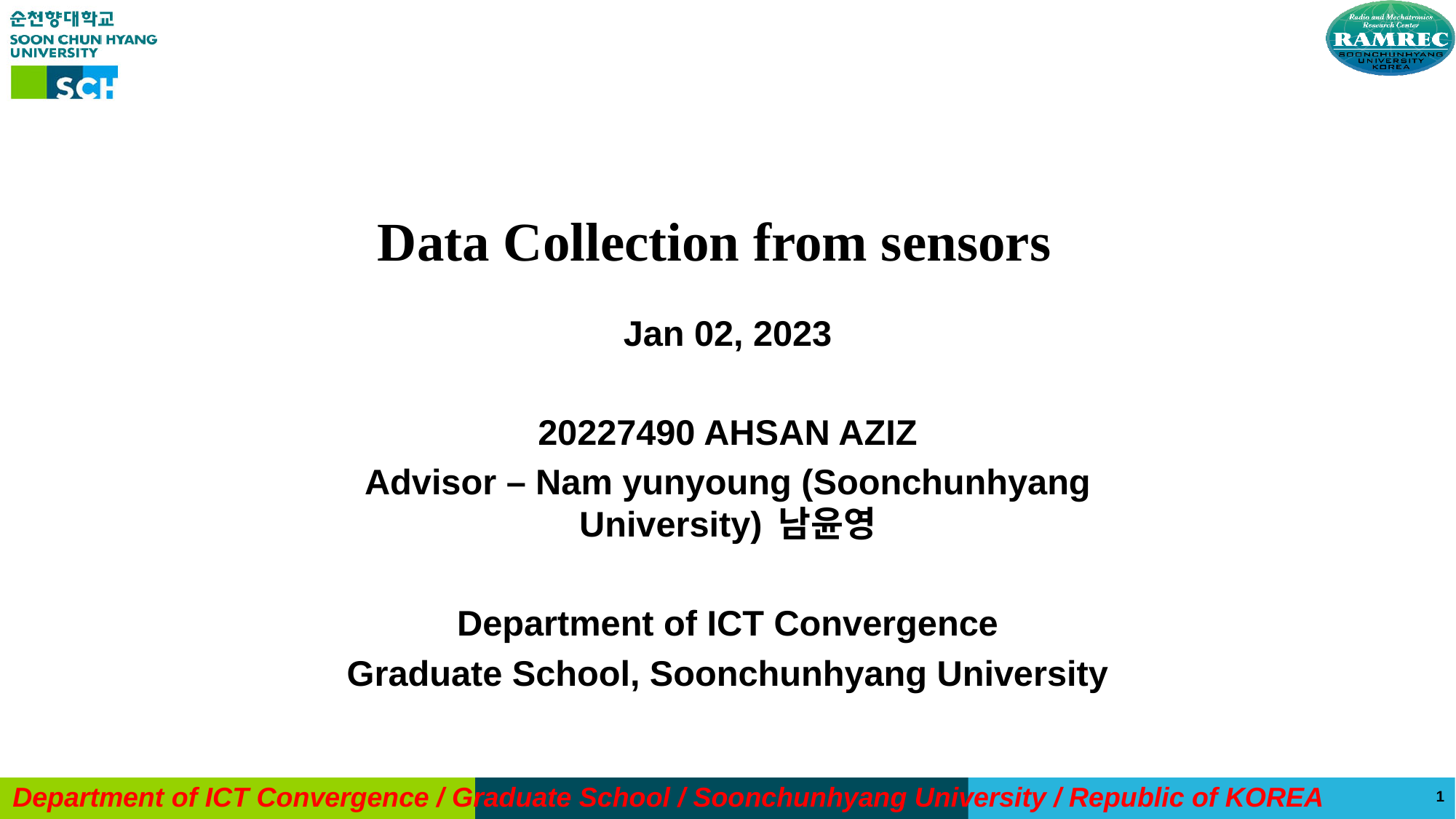

Data Collection from sensors

Jan 02, 2023

20227490 AHSAN AZIZ
Advisor – Nam yunyoung (Soonchunhyang University) 남윤영

Department of ICT Convergence
Graduate School, Soonchunhyang University

1